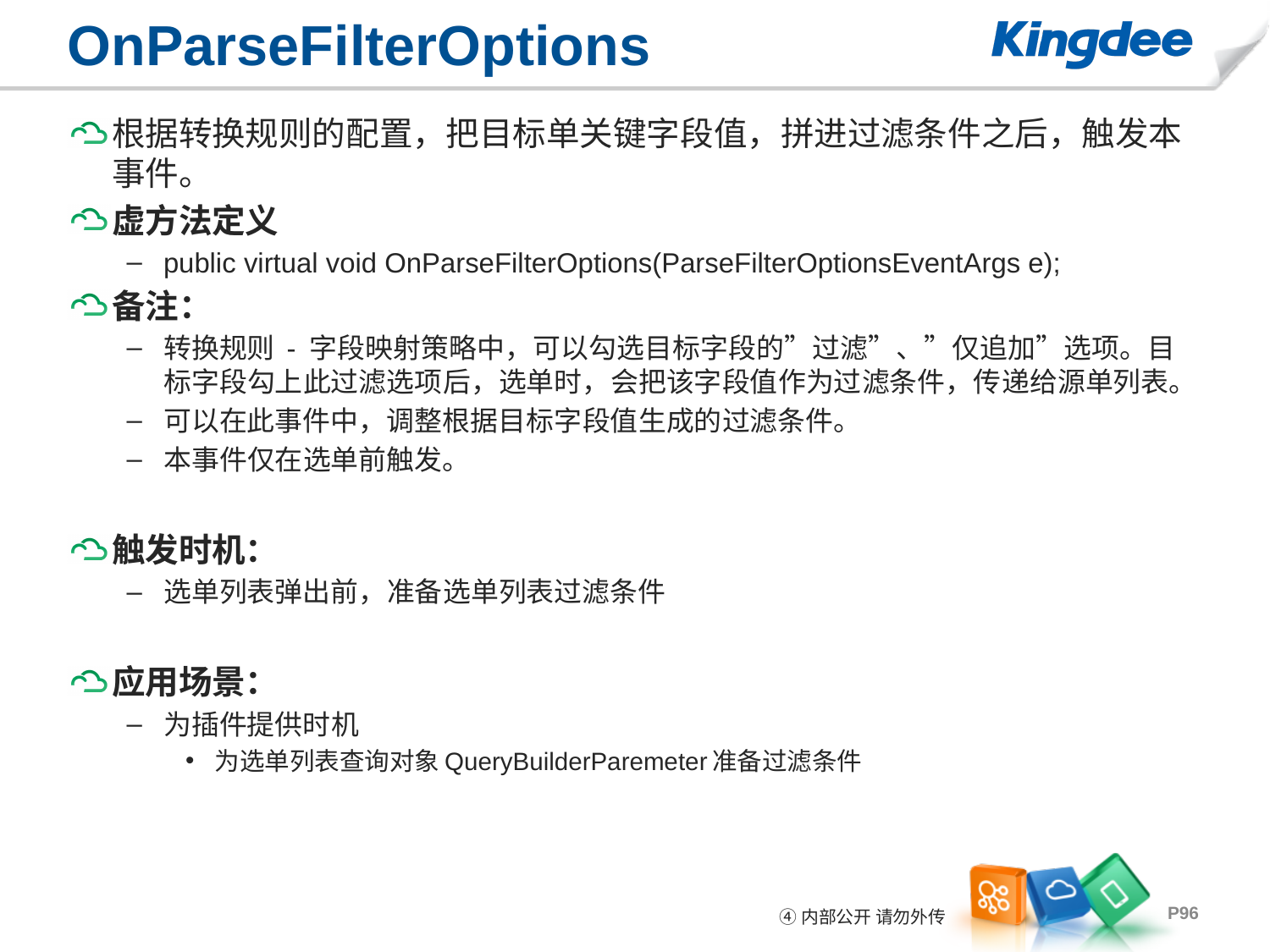

# OnParseFilterOptions
根据转换规则的配置，把目标单关键字段值，拼进过滤条件之后，触发本事件。
虚方法定义
public virtual void OnParseFilterOptions(ParseFilterOptionsEventArgs e);
备注：
转换规则 - 字段映射策略中，可以勾选目标字段的”过滤”、”仅追加”选项。目标字段勾上此过滤选项后，选单时，会把该字段值作为过滤条件，传递给源单列表。
可以在此事件中，调整根据目标字段值生成的过滤条件。
本事件仅在选单前触发。

触发时机：
选单列表弹出前，准备选单列表过滤条件

应用场景：
为插件提供时机
为选单列表查询对象QueryBuilderParemeter准备过滤条件